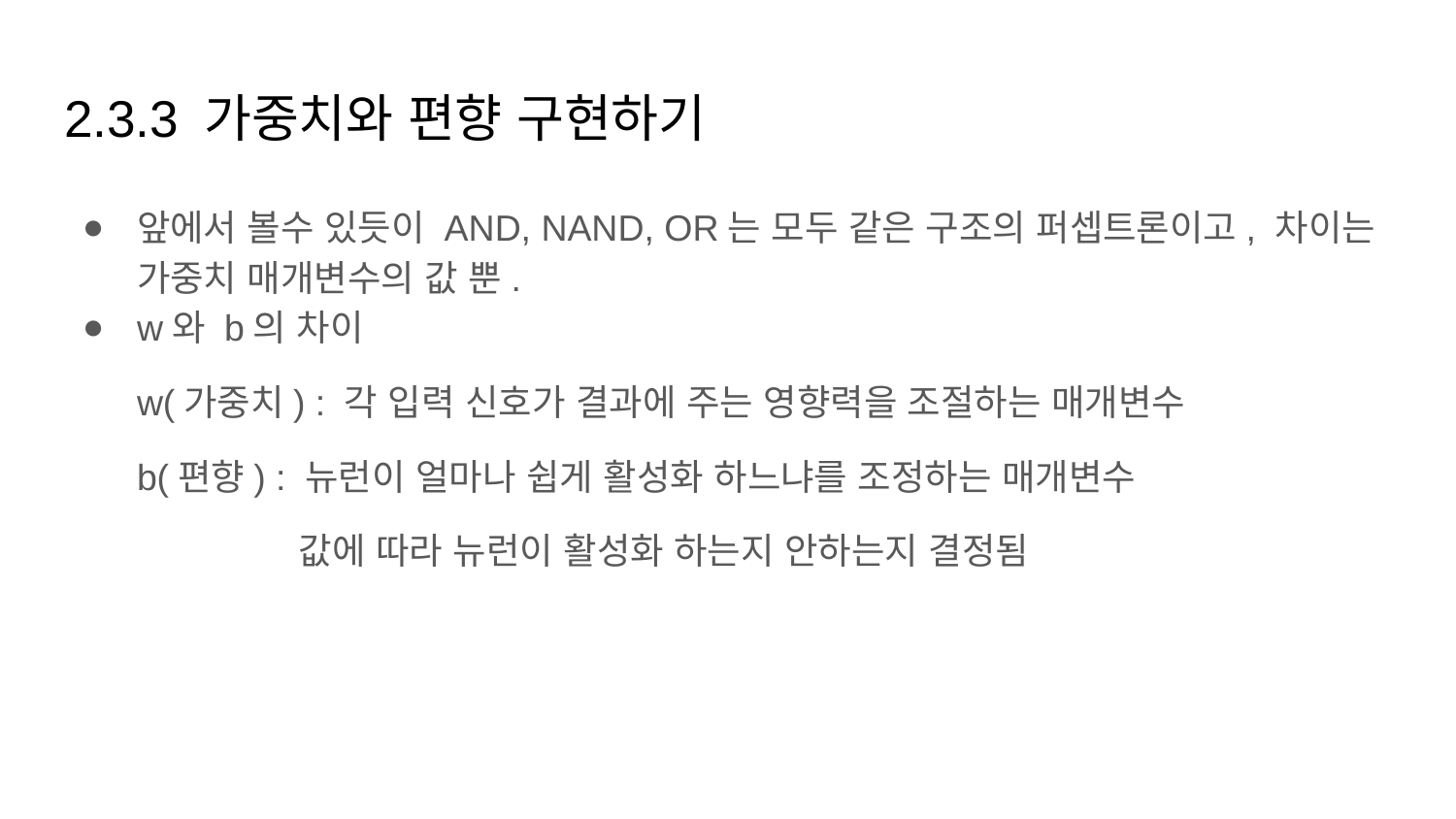

# 2.3.3 가중치와 편향 구현하기
앞에서 볼수 있듯이 AND, NAND, OR는 모두 같은 구조의 퍼셉트론이고, 차이는 가중치 매개변수의 값 뿐.
w와 b의 차이
w(가중치) : 각 입력 신호가 결과에 주는 영향력을 조절하는 매개변수
b(편향) : 뉴런이 얼마나 쉽게 활성화 하느냐를 조정하는 매개변수
               값에 따라 뉴런이 활성화 하는지 안하는지 결정됨